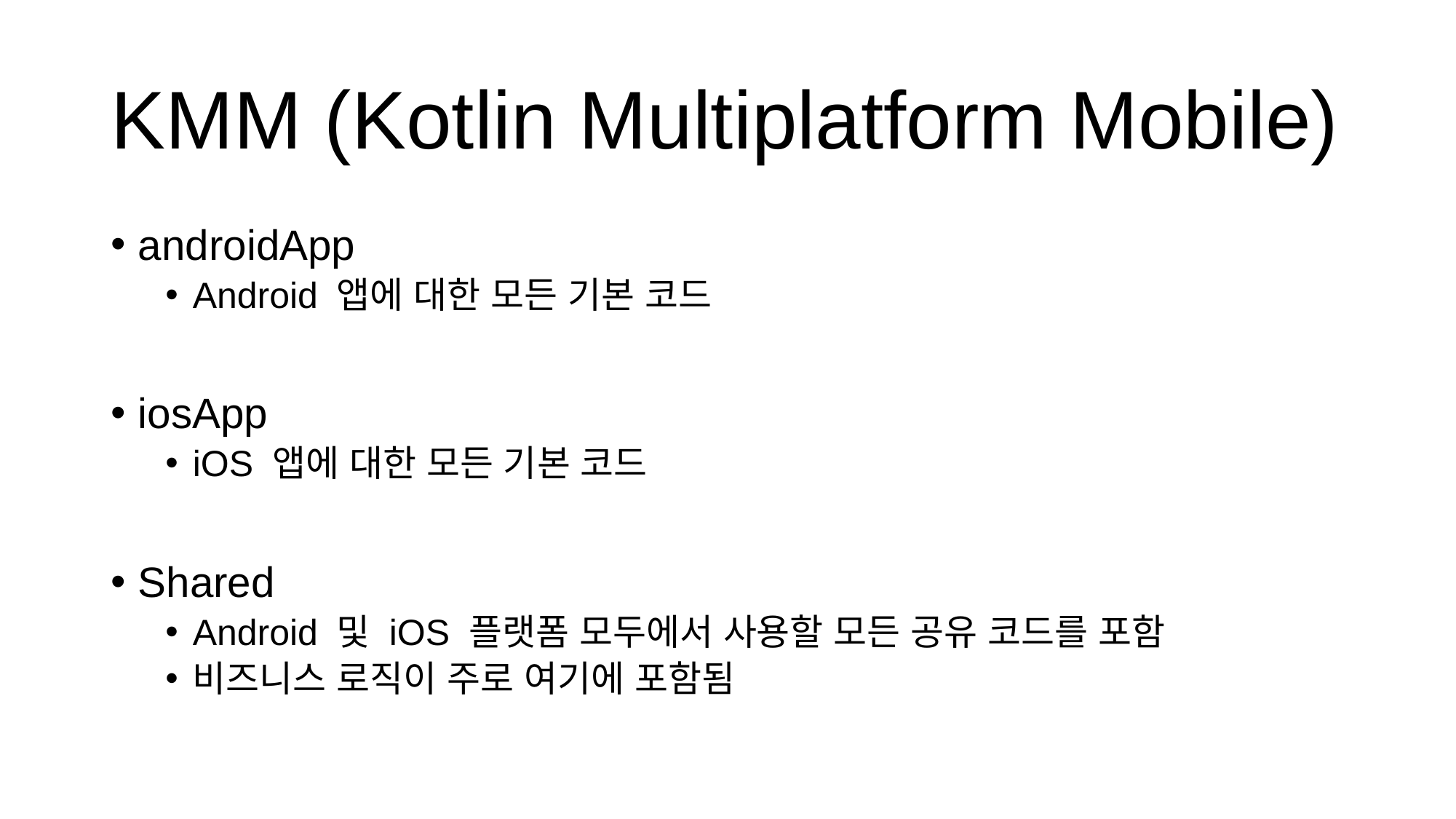

# KMM (Kotlin Multiplatform Mobile)
androidApp
Android 앱에 대한 모든 기본 코드

iosApp
iOS 앱에 대한 모든 기본 코드

Shared
Android 및 iOS 플랫폼 모두에서 사용할 모든 공유 코드를 포함
비즈니스 로직이 주로 여기에 포함됨